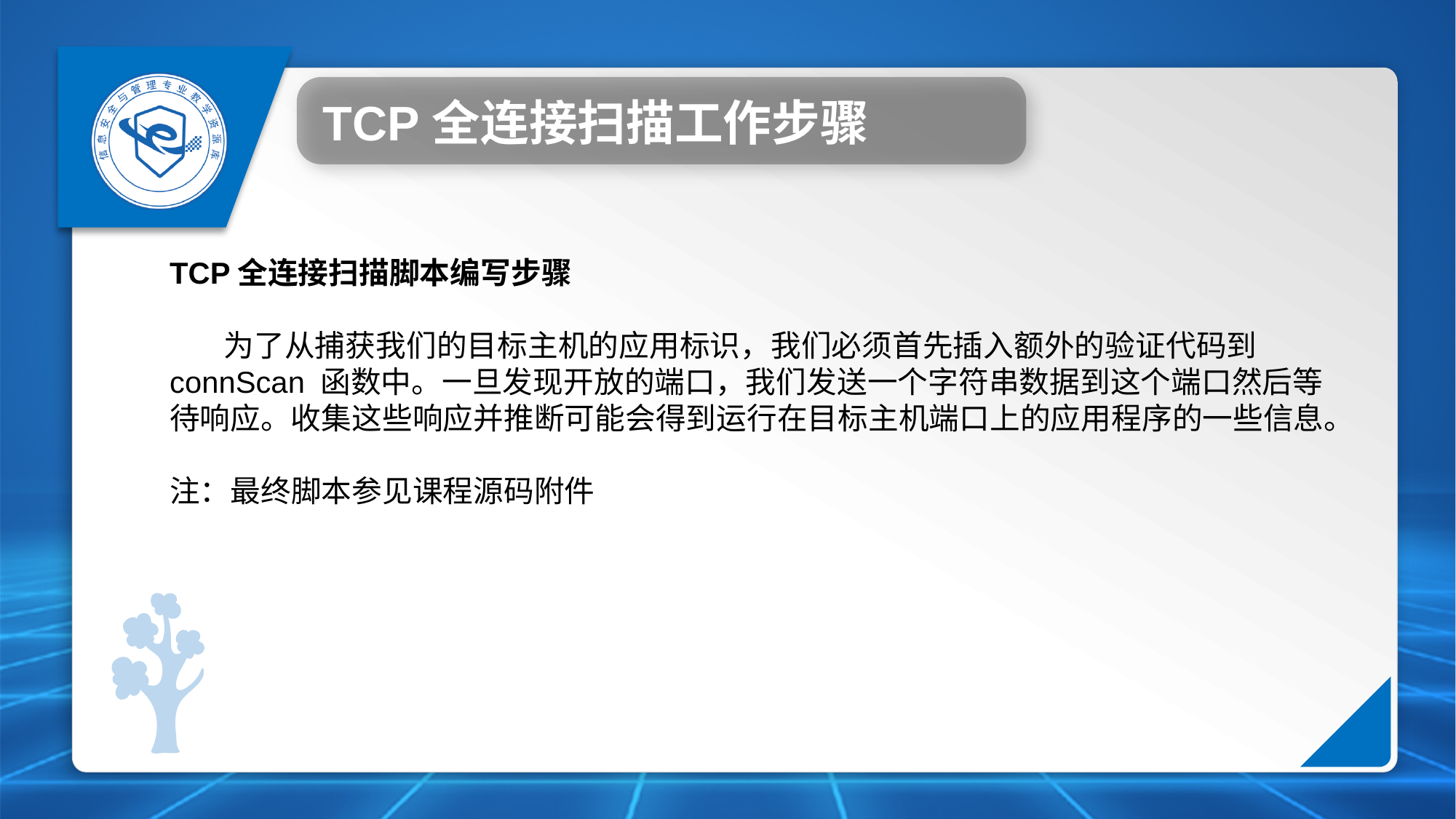

TCP全连接扫描工作步骤

TCP全连接扫描脚本编写步骤

       为了从捕获我们的目标主机的应用标识，我们必须首先插入额外的验证代码到connScan 函数中。一旦发现开放的端口，我们发送一个字符串数据到这个端口然后等待响应。收集这些响应并推断可能会得到运行在目标主机端口上的应用程序的一些信息。

注：最终脚本参见课程源码附件